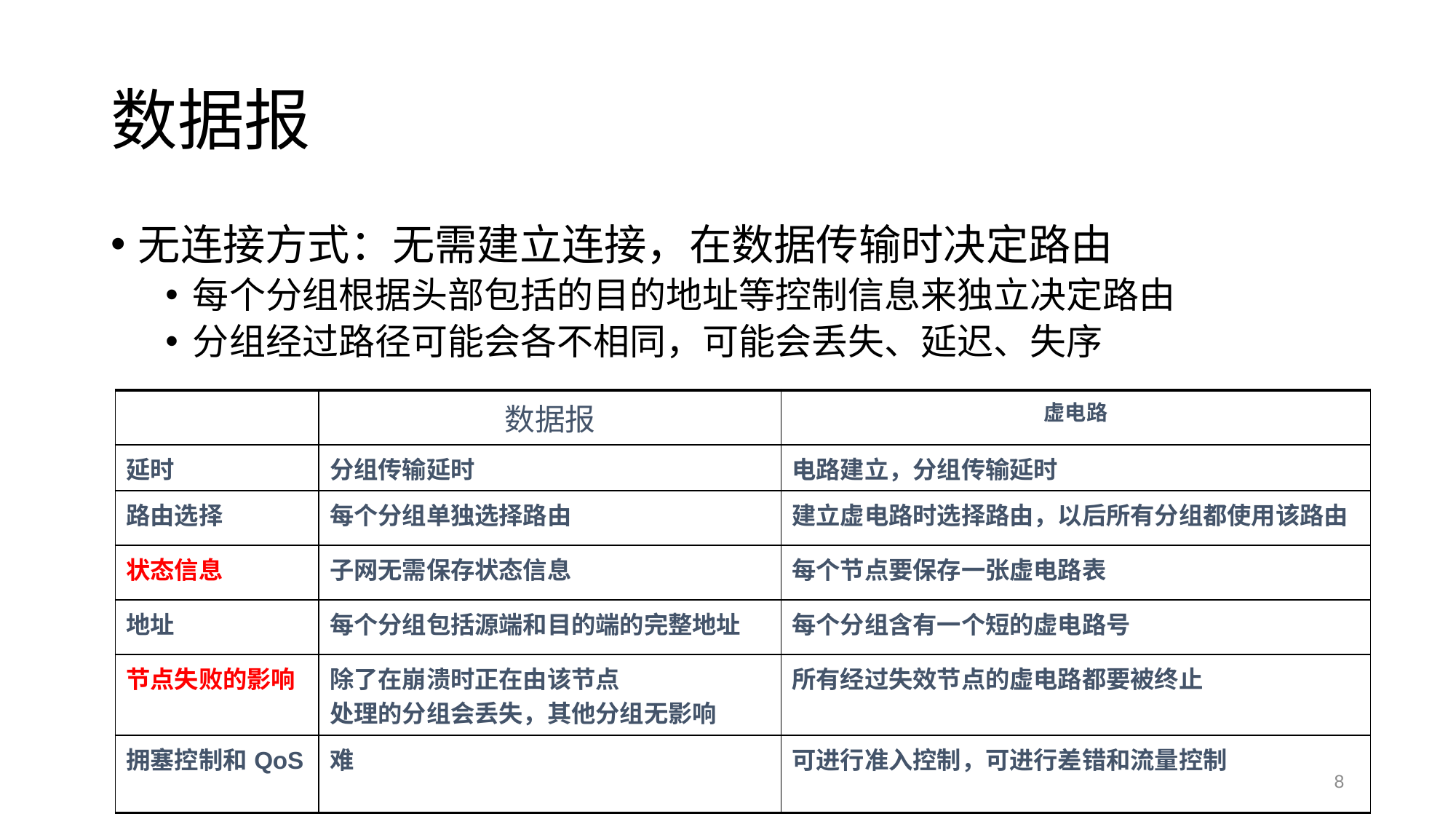

# 数据报
无连接方式：无需建立连接，在数据传输时决定路由
每个分组根据头部包括的目的地址等控制信息来独立决定路由
分组经过路径可能会各不相同，可能会丢失、延迟、失序

|  | 数据报 | 虚电路 |
| --- | --- | --- |
| 延时 | 分组传输延时 | 电路建立，分组传输延时 |
| 路由选择 | 每个分组单独选择路由 | 建立虚电路时选择路由，以后所有分组都使用该路由 |
| 状态信息 | 子网无需保存状态信息 | 每个节点要保存一张虚电路表 |
| 地址 | 每个分组包括源端和目的端的完整地址 | 每个分组含有一个短的虚电路号 |
| 节点失败的影响 | 除了在崩溃时正在由该节点 处理的分组会丢失，其他分组无影响 | 所有经过失效节点的虚电路都要被终止 |
| 拥塞控制和QoS | 难 | 可进行准入控制，可进行差错和流量控制 |
8